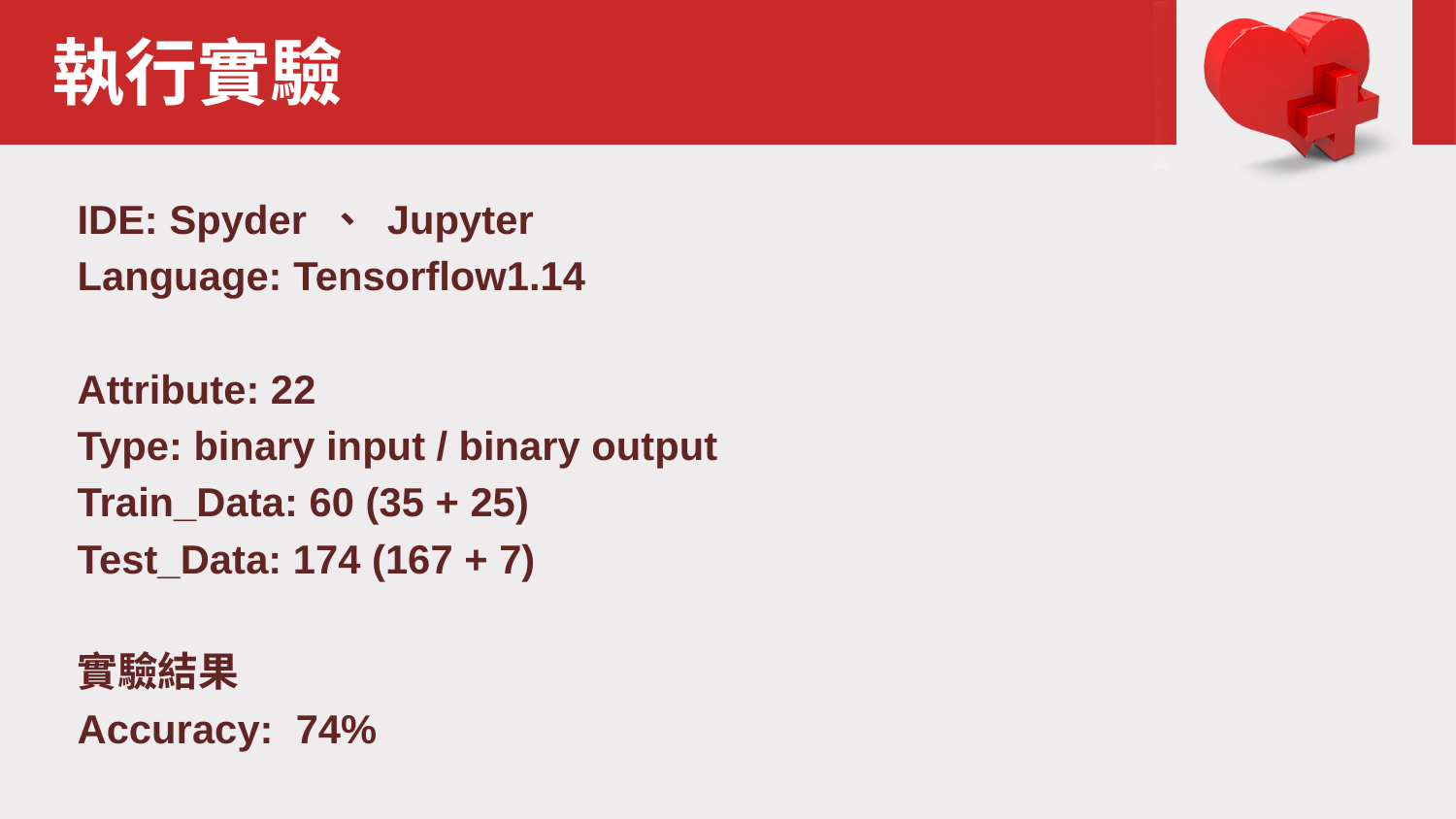

# 執行實驗
IDE: Spyder 、 Jupyter
Language: Tensorflow1.14

Attribute: 22
Type: binary input / binary output
Train_Data: 60 (35 + 25)
Test_Data: 174 (167 + 7)

實驗結果
Accuracy:  74%